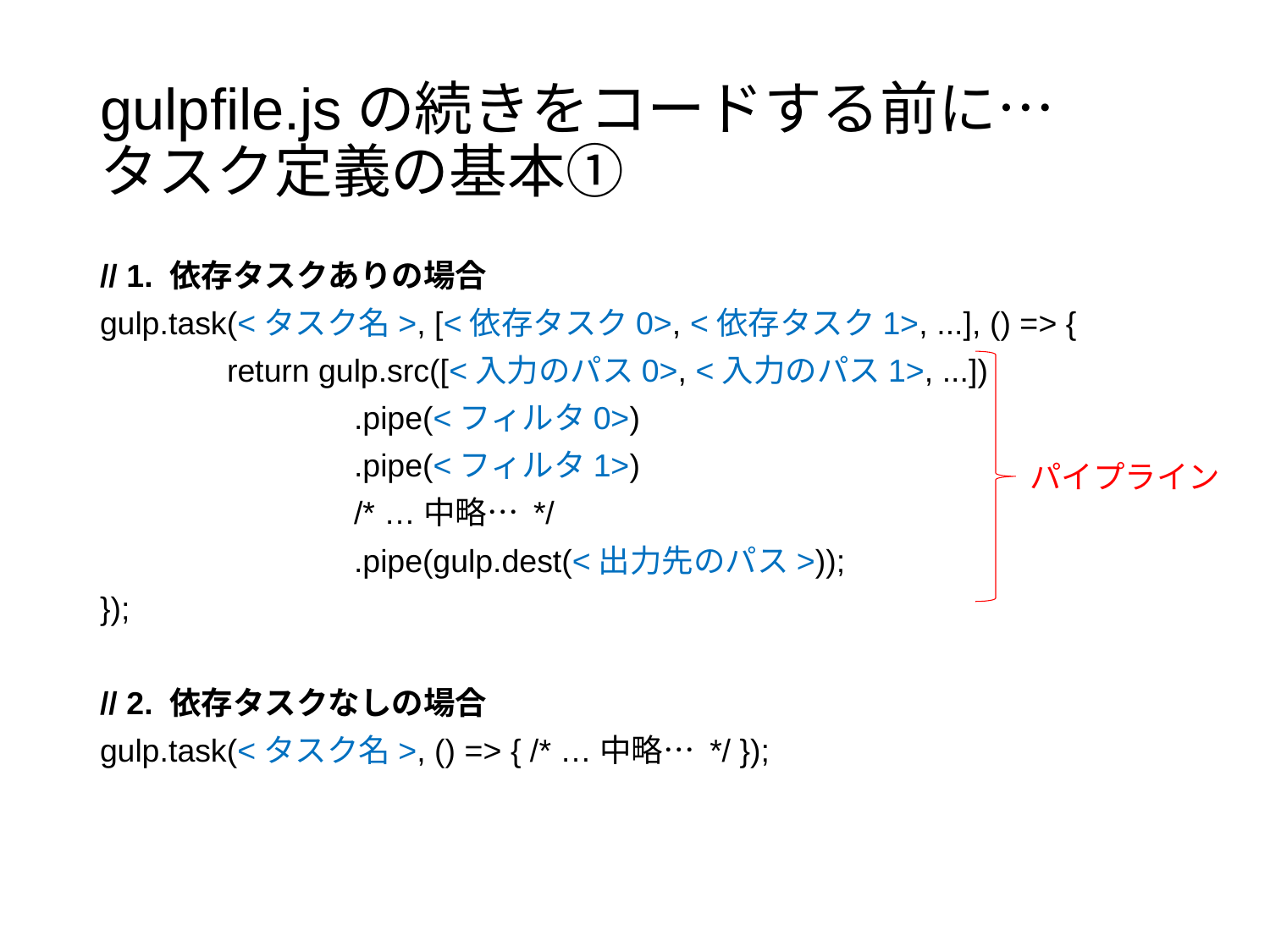

# gulpfile.jsの続きをコードする前に… タスク定義の基本①
// 1. 依存タスクありの場合
gulp.task(<タスク名>, [<依存タスク0>, <依存タスク1>, ...], () => {
	return gulp.src([<入力のパス0>, <入力のパス1>, ...])
		.pipe(<フィルタ0>)
		.pipe(<フィルタ1>)
		/* …中略… */
		.pipe(gulp.dest(<出力先のパス>));
});

// 2. 依存タスクなしの場合
gulp.task(<タスク名>, () => { /* …中略… */ });

パイプライン